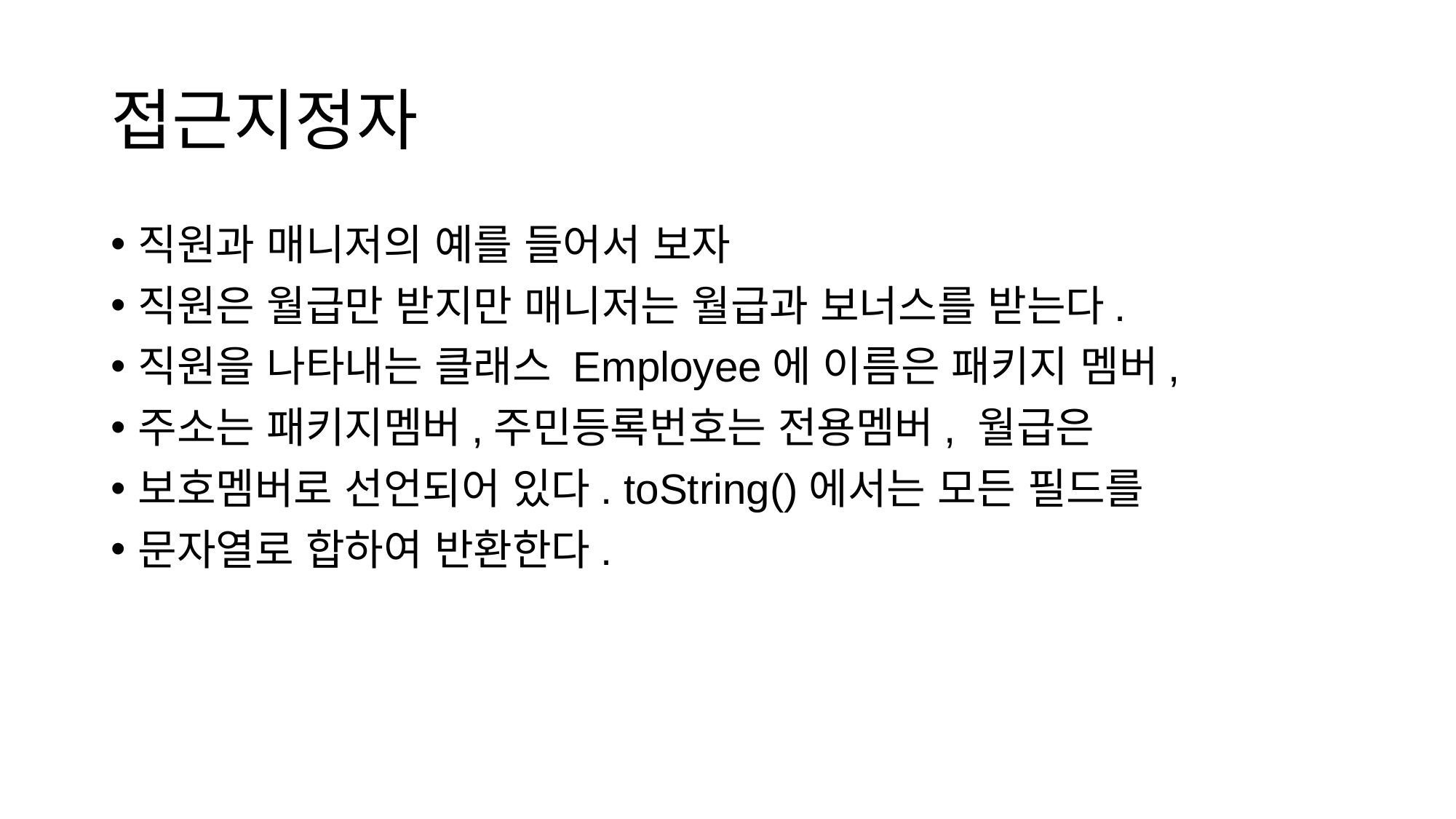

# 접근지정자
직원과 매니저의 예를 들어서 보자
직원은 월급만 받지만 매니저는 월급과 보너스를 받는다.
직원을 나타내는 클래스 Employee에 이름은 패키지 멤버,
주소는 패키지멤버,주민등록번호는 전용멤버, 월급은
보호멤버로 선언되어 있다. toString()에서는 모든 필드를
문자열로 합하여 반환한다.